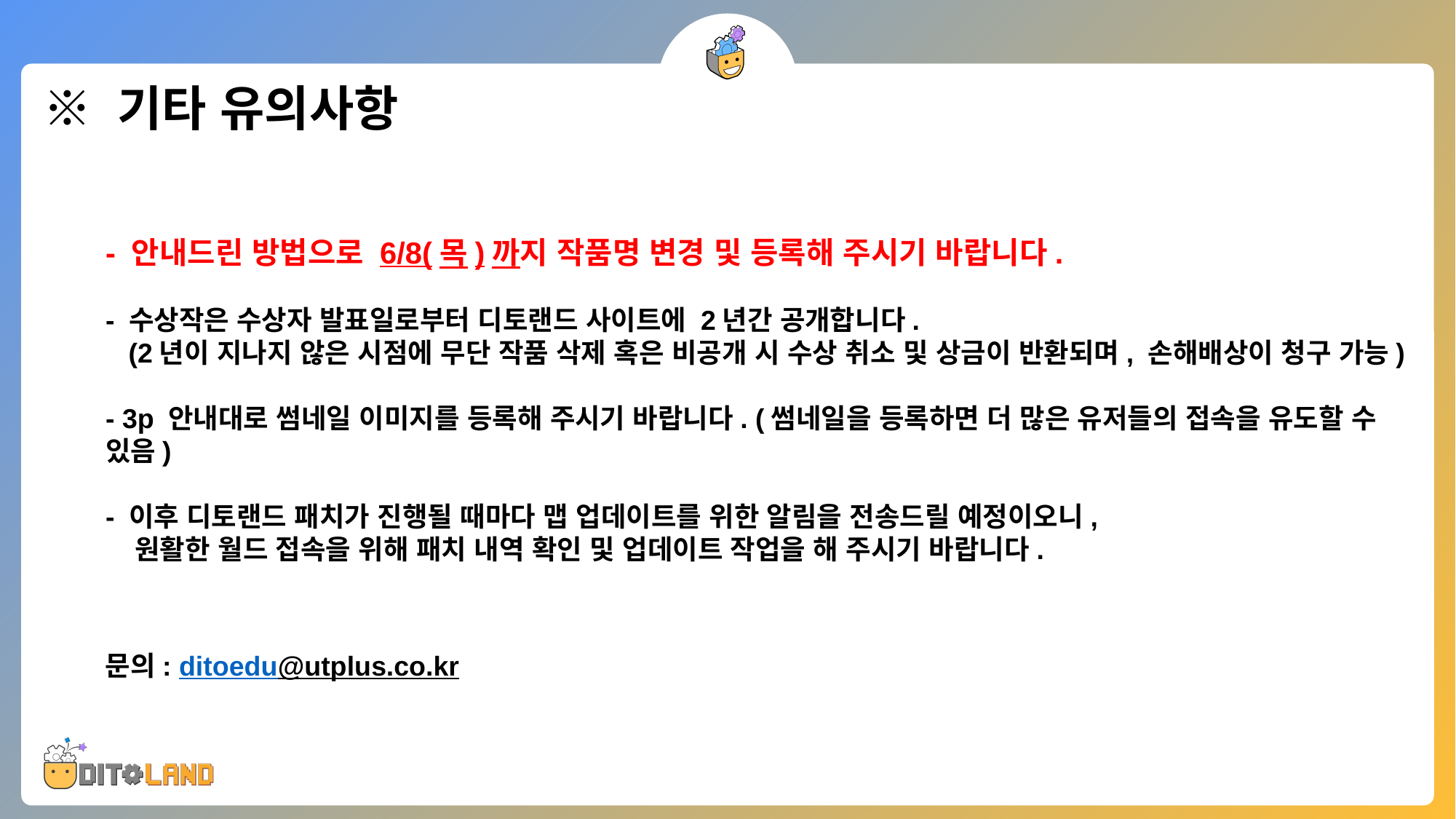

※ 기타 유의사항
- 안내드린 방법으로 6/8(목)까지 작품명 변경 및 등록해 주시기 바랍니다.

- 수상작은 수상자 발표일로부터 디토랜드 사이트에 2년간 공개합니다.
   (2년이 지나지 않은 시점에 무단 작품 삭제 혹은 비공개 시 수상 취소 및 상금이 반환되며, 손해배상이 청구 가능)

- 3p 안내대로 썸네일 이미지를 등록해 주시기 바랍니다. (썸네일을 등록하면 더 많은 유저들의 접속을 유도할 수 있음)

- 이후 디토랜드 패치가 진행될 때마다 맵 업데이트를 위한 알림을 전송드릴 예정이오니,
   원활한 월드 접속을 위해 패치 내역 확인 및 업데이트 작업을 해 주시기 바랍니다.
문의: ditoedu@utplus.co.kr